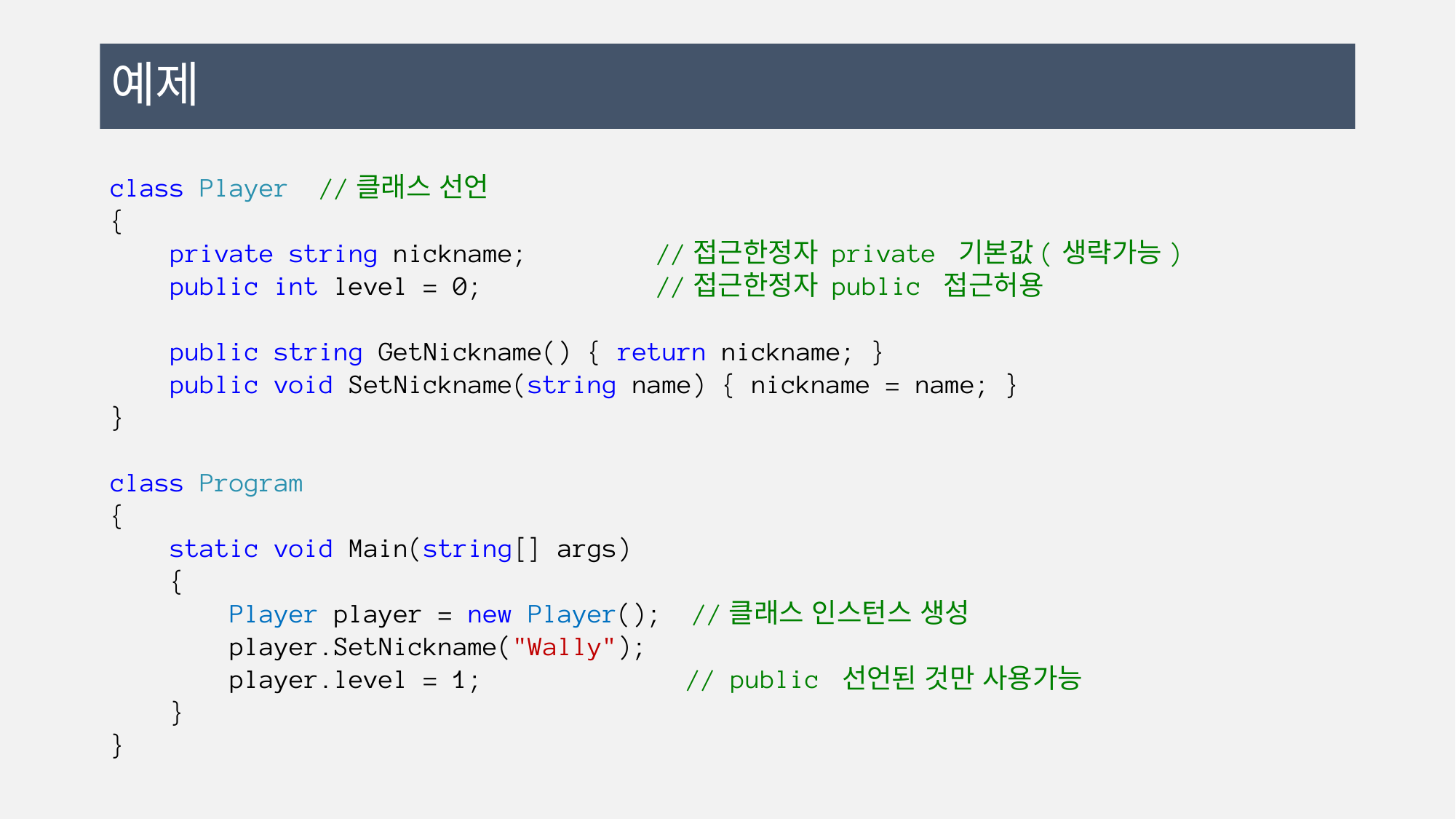

# 예제

class Player  //클래스 선언
{
    private string nickname;		//접근한정자 private 기본값(생략가능)
    public int level = 0;       	//접근한정자 public 접근허용

    public string GetNickname() { return nickname; }
    public void SetNickname(string name) { nickname = name; }
}

class Program
{
    static void Main(string[] args)
    {
        Player player = new Player();  //클래스 인스턴스 생성
        player.SetNickname("Wally");
        player.level = 1;		  // public 선언된 것만 사용가능
    }
}